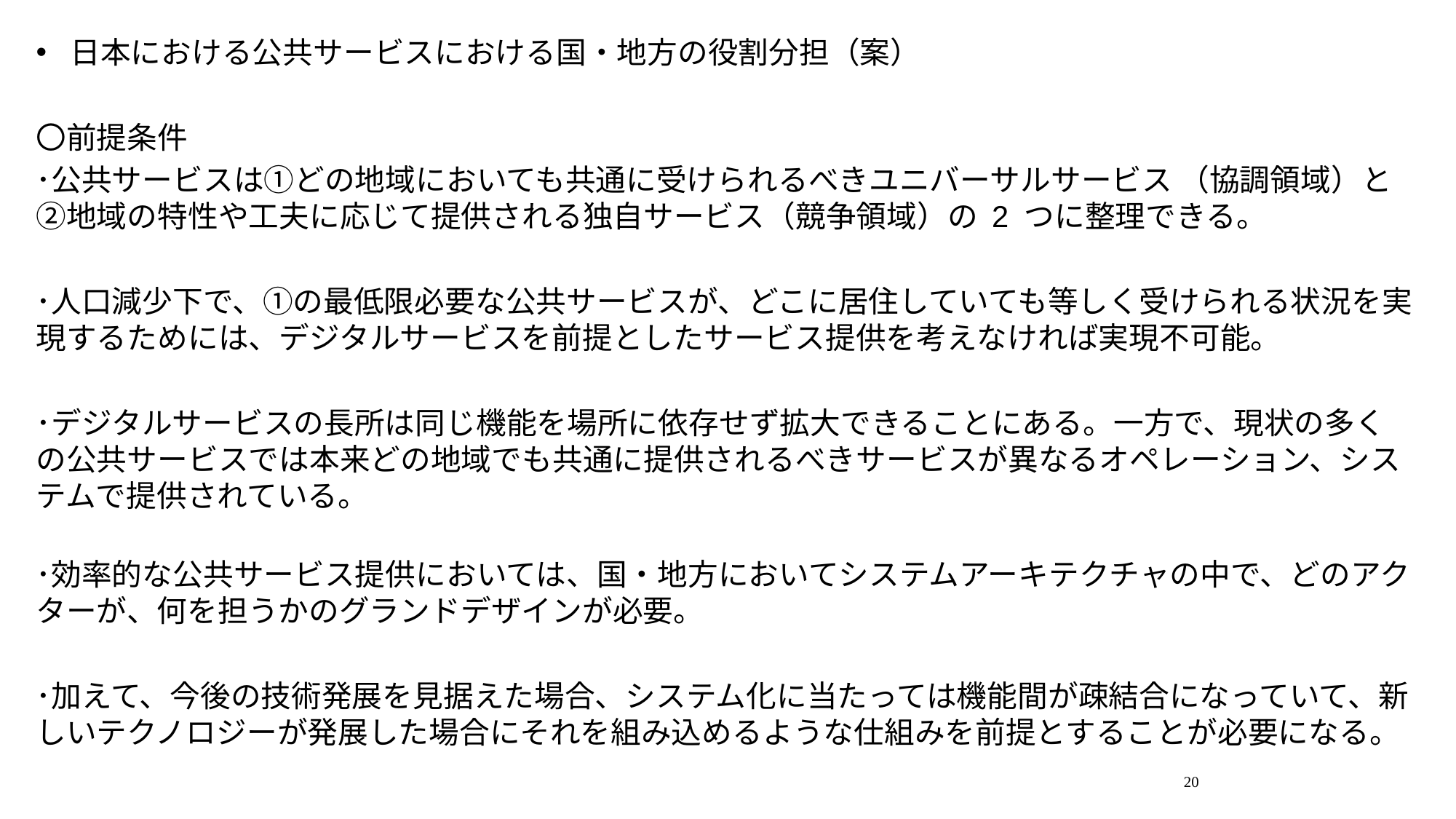

日本における公共サービスにおける国・地⽅の役割分担（案）

〇前提条件
･公共サービスは①どの地域においても共通に受けられるべきユニバーサルサービス （協調領域）と②地域の特性や⼯夫に応じて提供される独⾃サービス（競争領域）の 2 つに整理できる。

･⼈⼝減少下で、①の最低限必要な公共サービスが、どこに居住していても等しく受けられる状況を実現するためには、デジタルサービスを前提としたサービス提供を考えなければ実現不可能。

･デジタルサービスの⻑所は同じ機能を場所に依存せず拡⼤できることにある。⼀⽅で、現状の多くの公共サービスでは本来どの地域でも共通に提供されるべきサービスが異なるオペレーション、システムで提供されている。
･効率的な公共サービス提供においては、国・地⽅においてシステムアーキテクチャの中で、どのアクターが、何を担うかのグランドデザインが必要。

･加えて、今後の技術発展を⾒据えた場合、システム化に当たっては機能間が疎結合になっていて、新しいテクノロジーが発展した場合にそれを組み込めるような仕組みを前提とすることが必要になる。
20